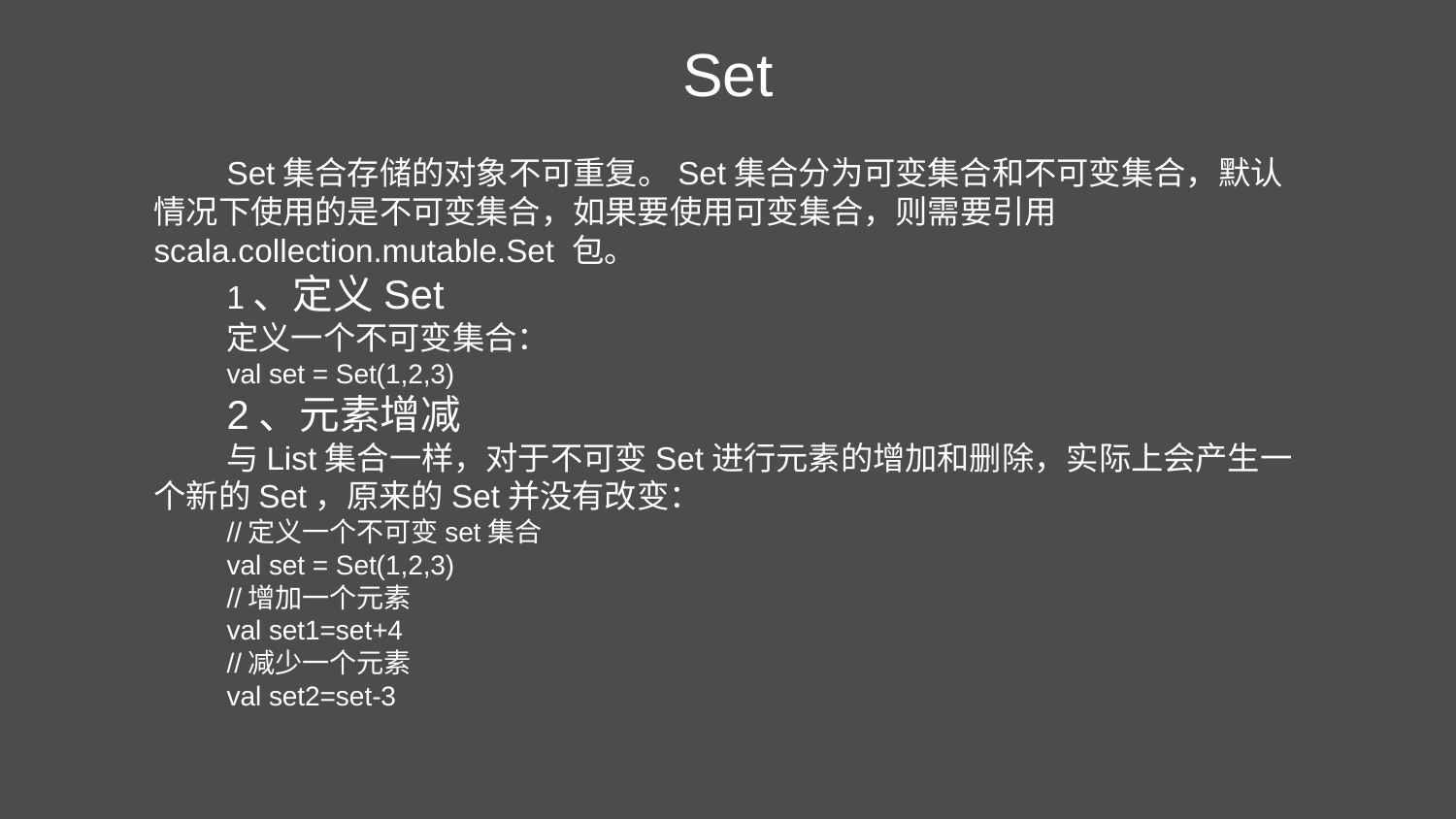

Set

Set集合存储的对象不可重复。Set集合分为可变集合和不可变集合，默认情况下使用的是不可变集合，如果要使用可变集合，则需要引用 scala.collection.mutable.Set 包。
1、定义Set
定义一个不可变集合：
val set = Set(1,2,3)
2、元素增减
与List集合一样，对于不可变Set进行元素的增加和删除，实际上会产生一个新的Set，原来的Set并没有改变：
//定义一个不可变set集合
val set = Set(1,2,3)
//增加一个元素
val set1=set+4
//减少一个元素
val set2=set-3